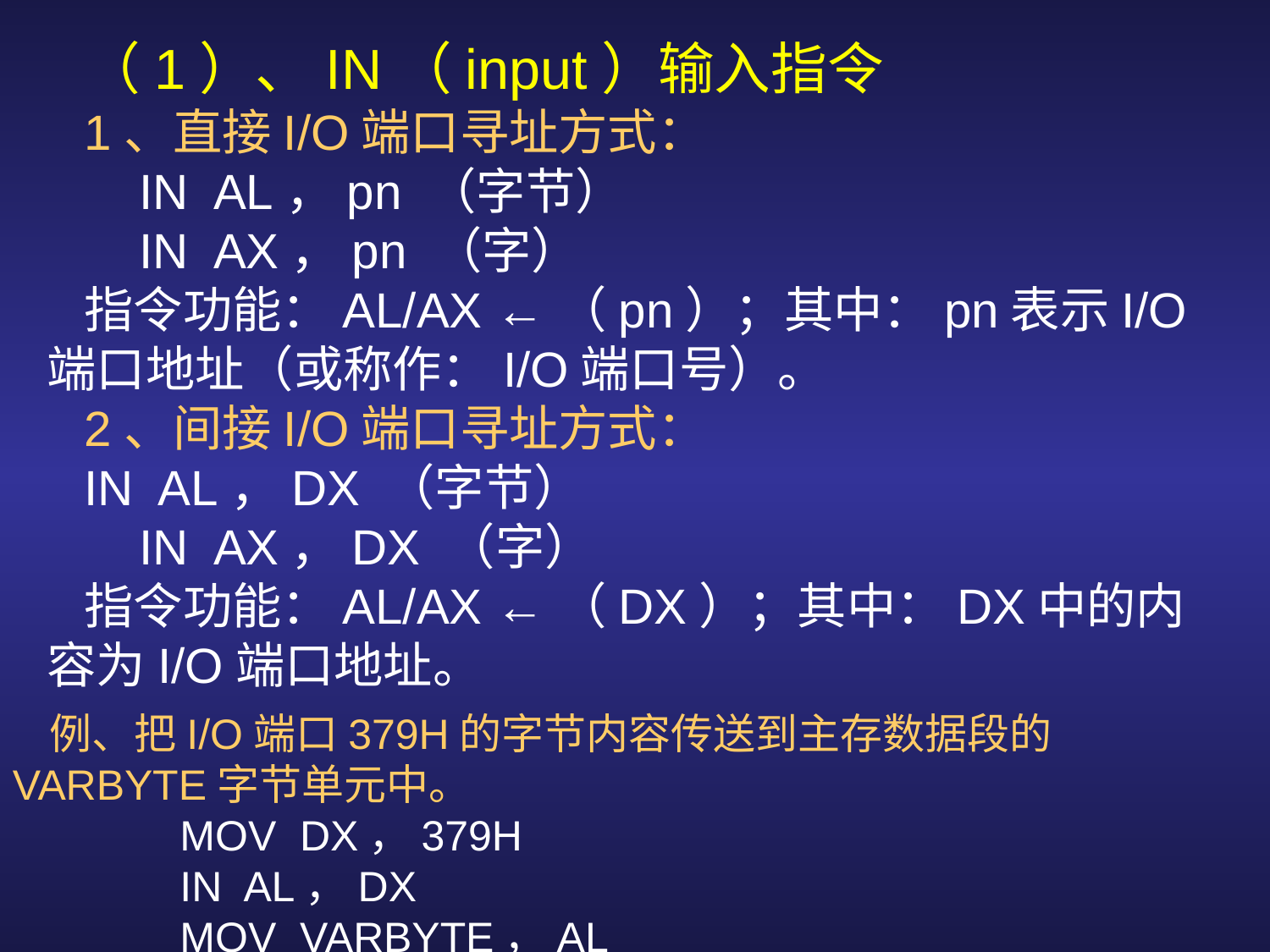

（1）、IN（input）输入指令
1、直接I/O端口寻址方式：
    IN  AL，pn （字节）
    IN  AX，pn （字）
指令功能：AL/AX ←（pn）；其中：pn表示I/O端口地址（或称作：I/O端口号）。
2、间接I/O端口寻址方式：
IN  AL，DX （字节）
    IN  AX，DX （字）
指令功能：AL/AX ←（DX）；其中：DX中的内容为I/O端口地址。
例、把I/O端口379H的字节内容传送到主存数据段的VARBYTE字节单元中。
           MOV  DX，379H
           IN  AL，DX
           MOV  VARBYTE，AL